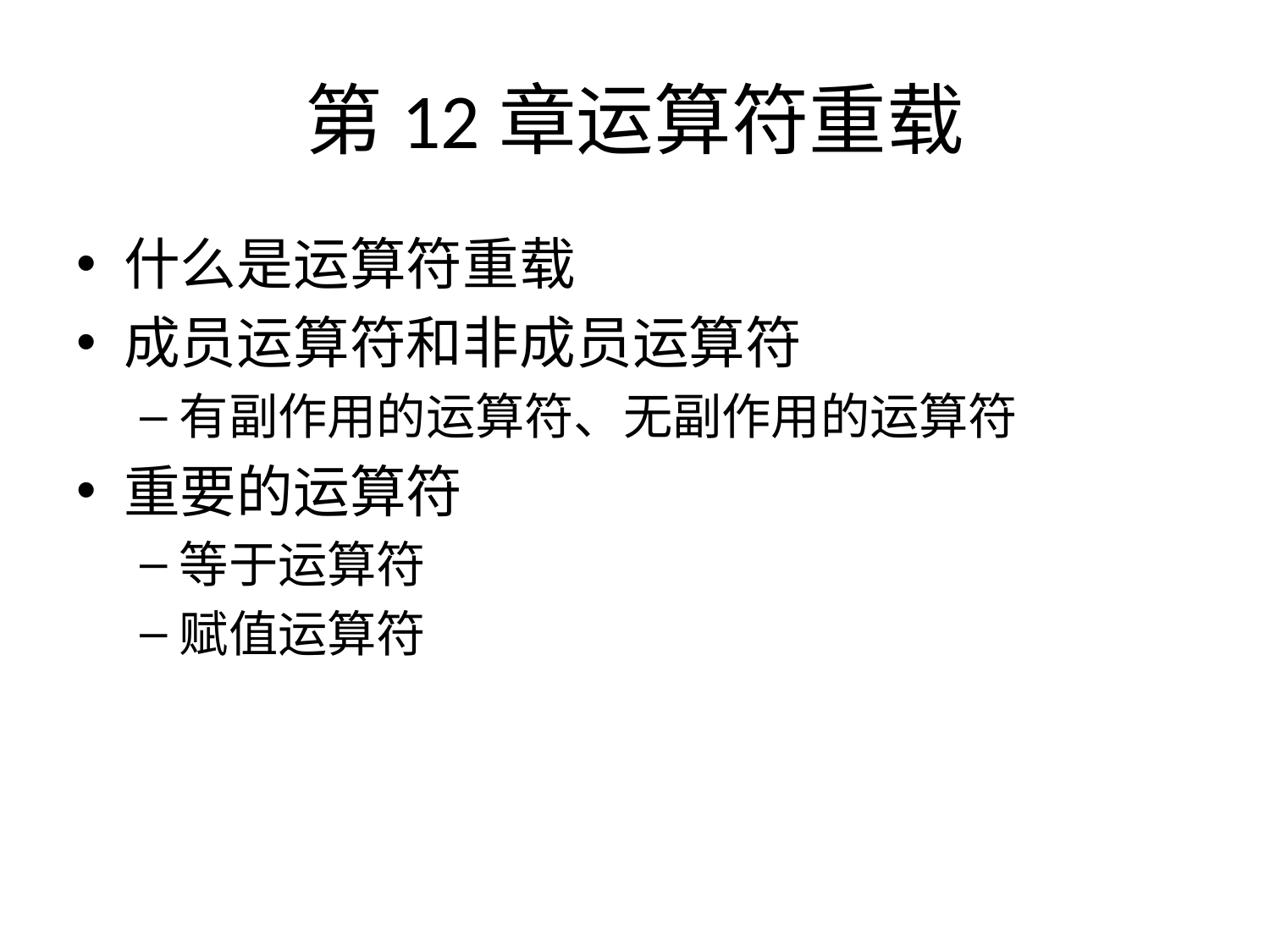

# 第12章运算符重载
什么是运算符重载
成员运算符和非成员运算符
有副作用的运算符、无副作用的运算符
重要的运算符
等于运算符
赋值运算符